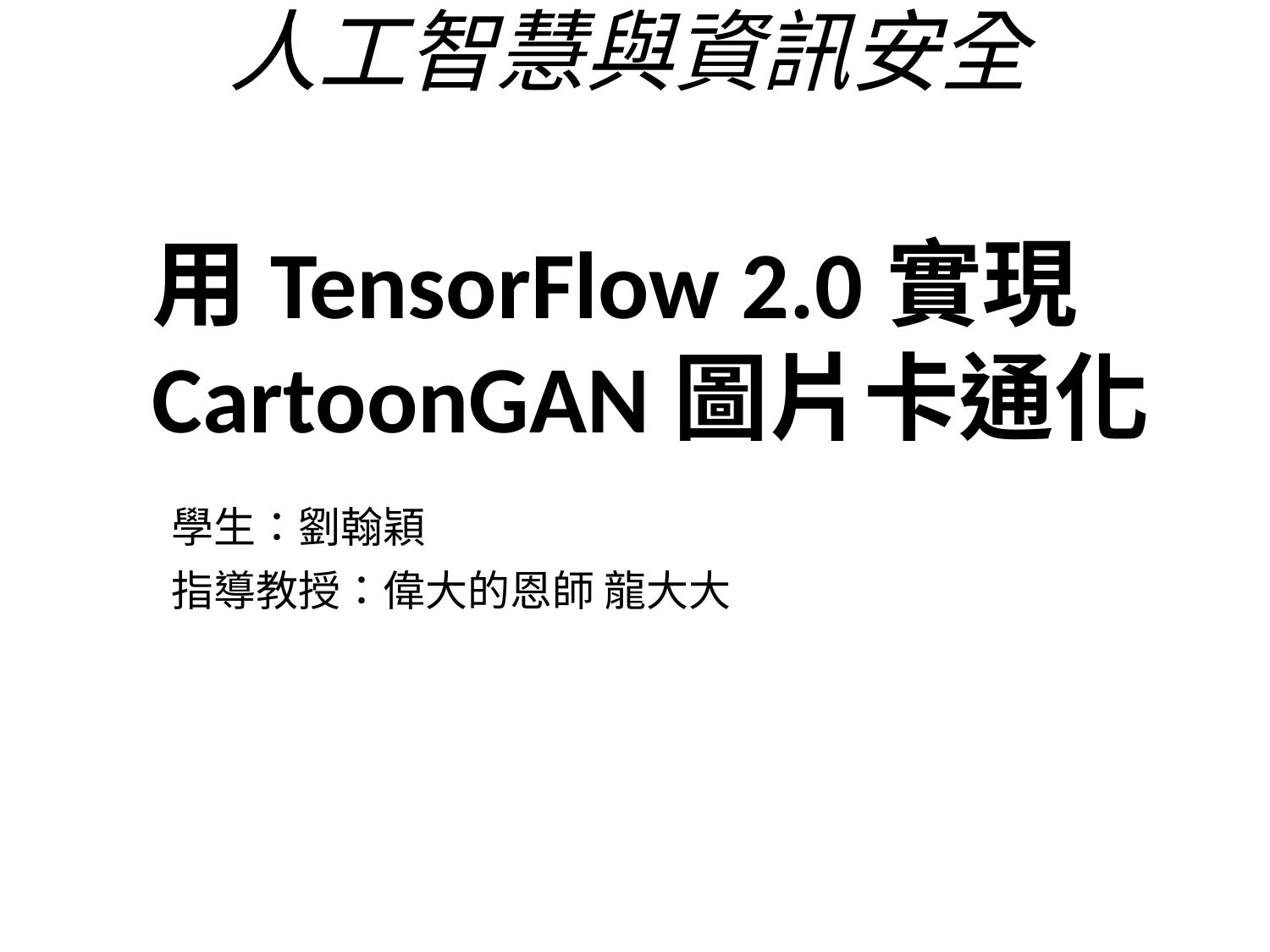

# 人工智慧與資訊安全
用TensorFlow 2.0實現CartoonGAN圖片卡通化
學生：劉翰穎
指導教授：偉大的恩師 龍大大